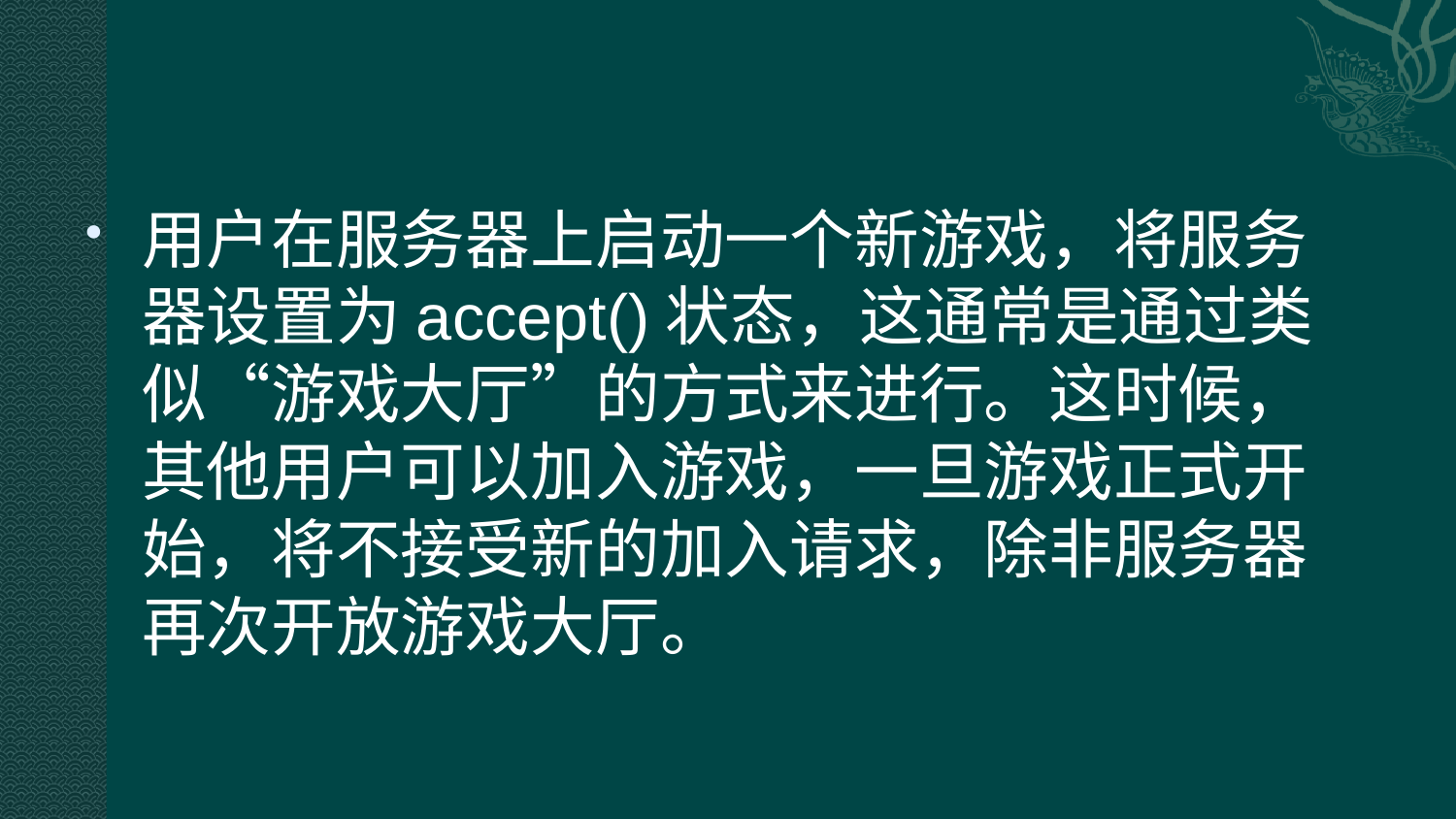

#
用户在服务器上启动一个新游戏，将服务器设置为accept()状态，这通常是通过类似“游戏大厅”的方式来进行。这时候，其他用户可以加入游戏，一旦游戏正式开始，将不接受新的加入请求，除非服务器再次开放游戏大厅。